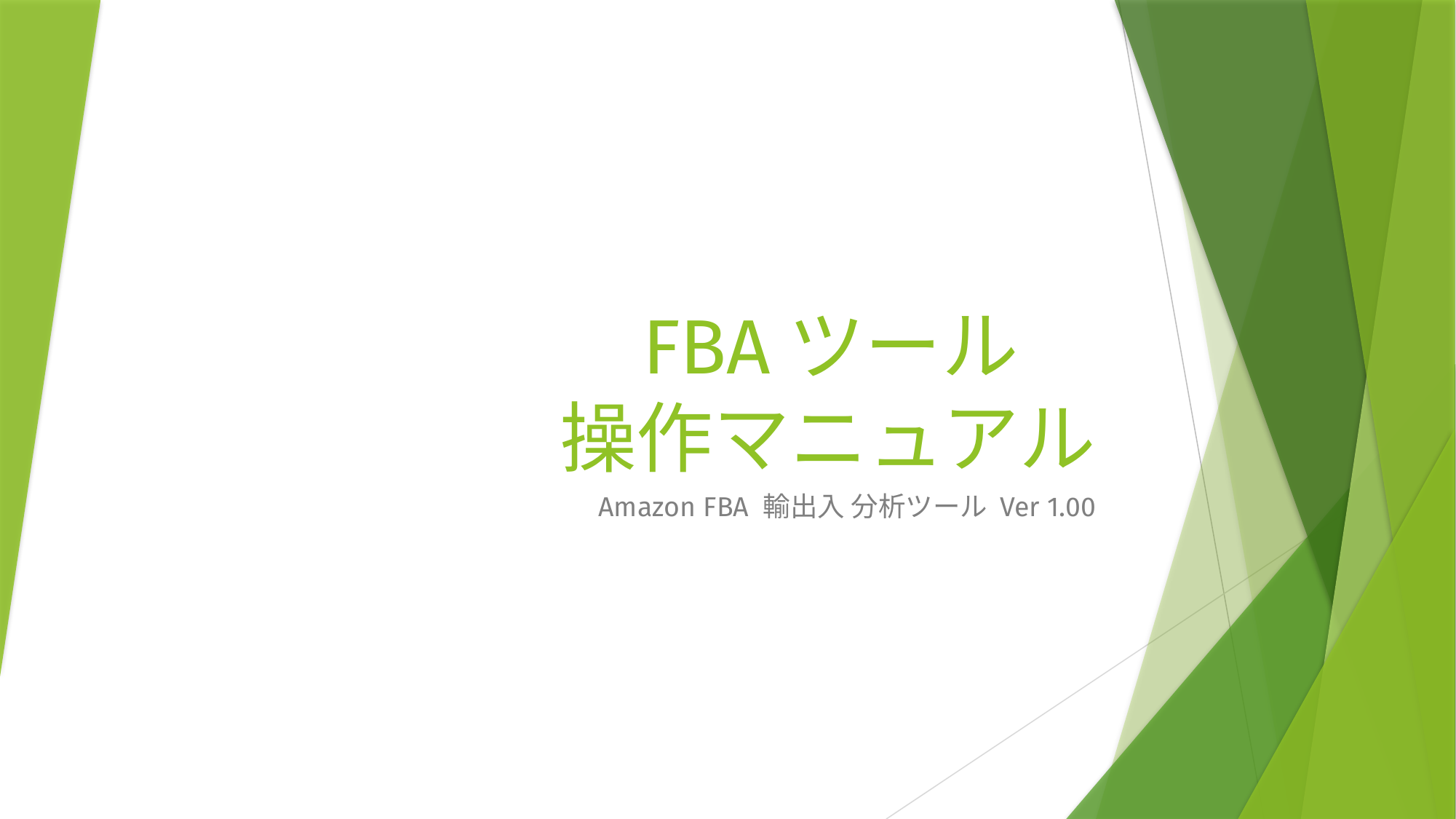

# FBAツール　 操作マニュアル
 Amazon FBA 輸出入 分析ツール Ver 1.00